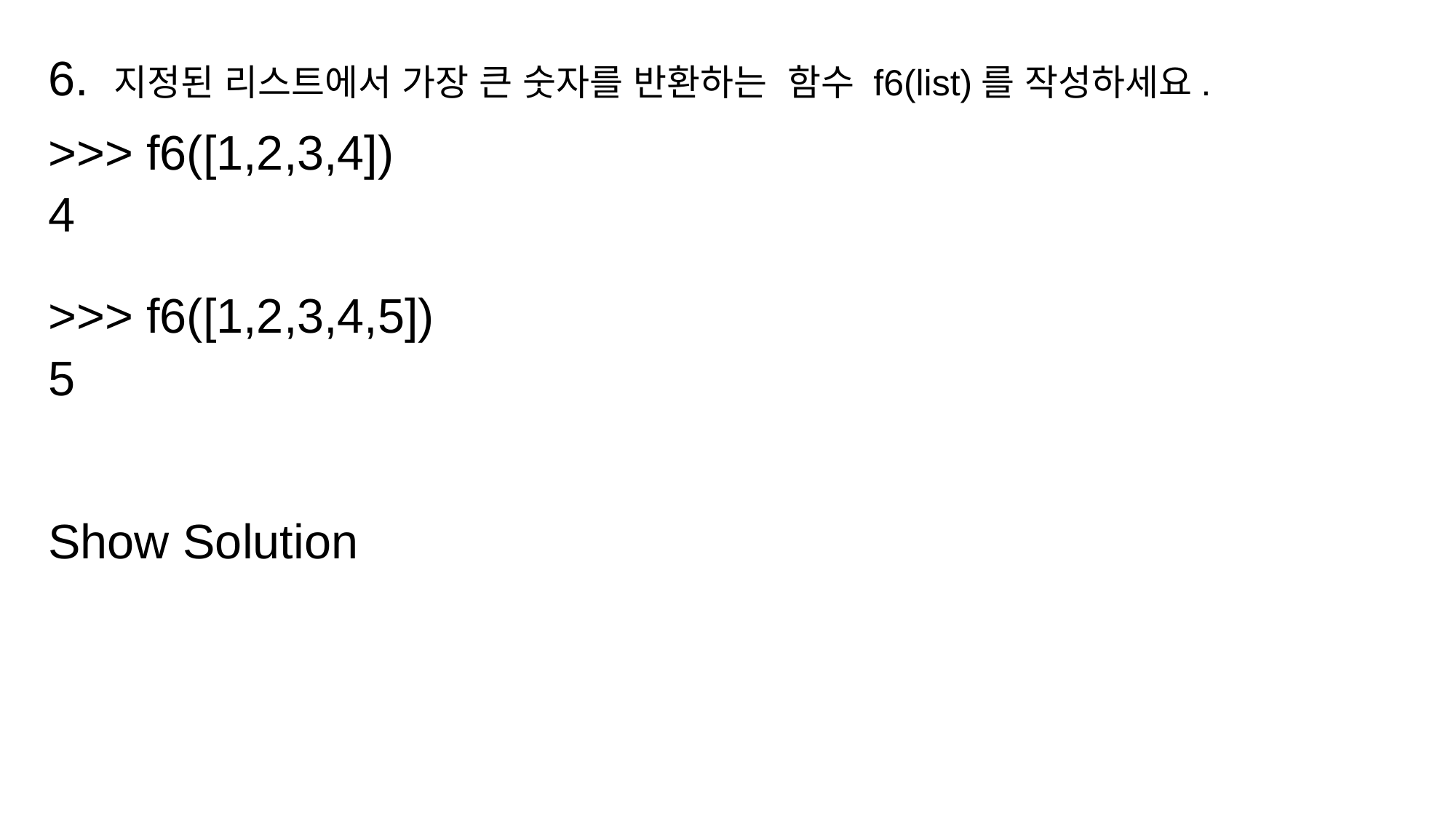

6. 지정된 리스트에서 가장 큰 숫자를 반환하는  함수 f6(list)를 작성하세요.
>>> f6([1,2,3,4])
4

>>> f6([1,2,3,4,5])
5

Show Solution